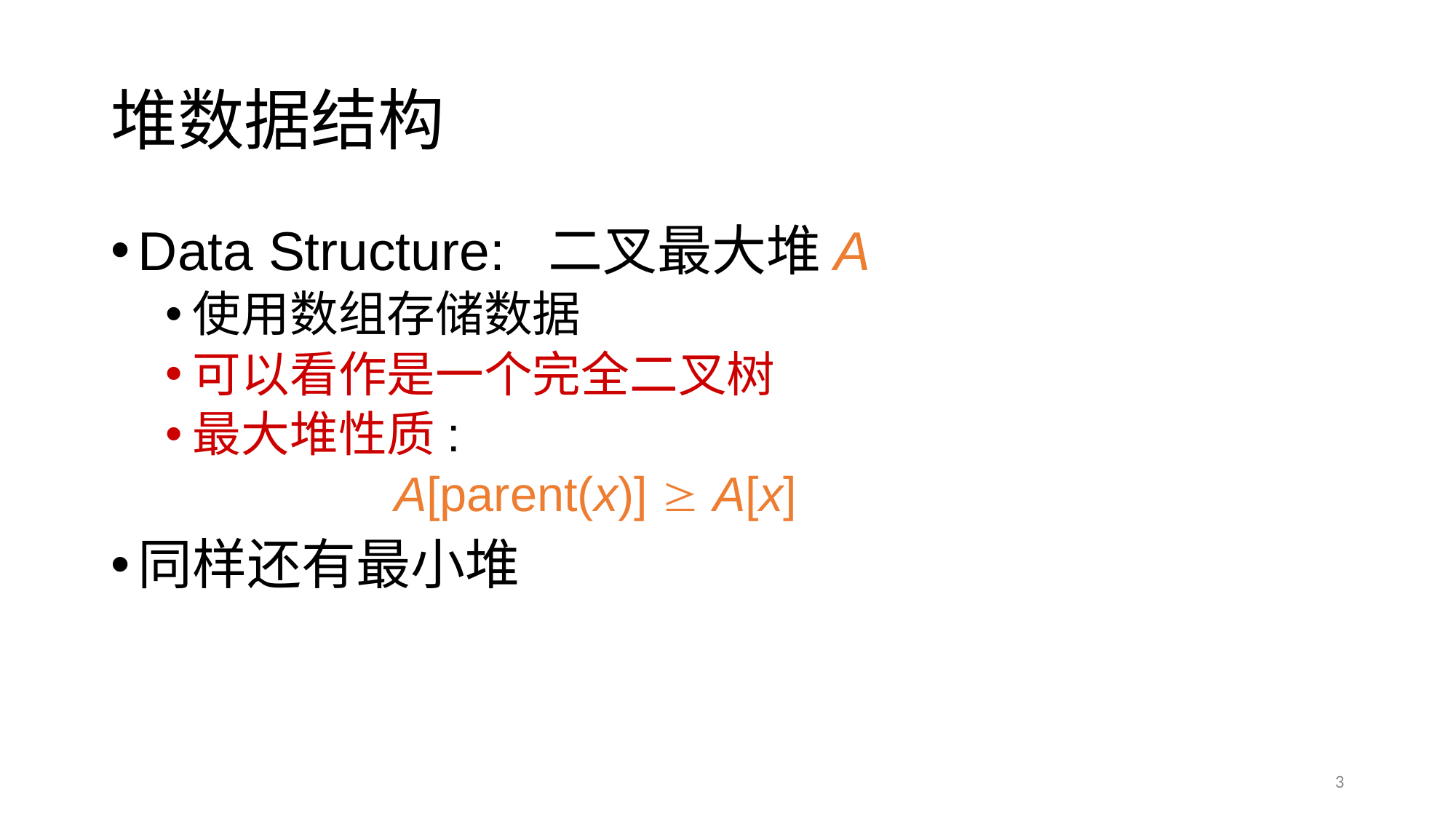

# 堆数据结构
Data Structure:  二叉最大堆A
使用数组存储数据
可以看作是一个完全二叉树
最大堆性质:
                 A[parent(x)] ≥ A[x]
同样还有最小堆
3